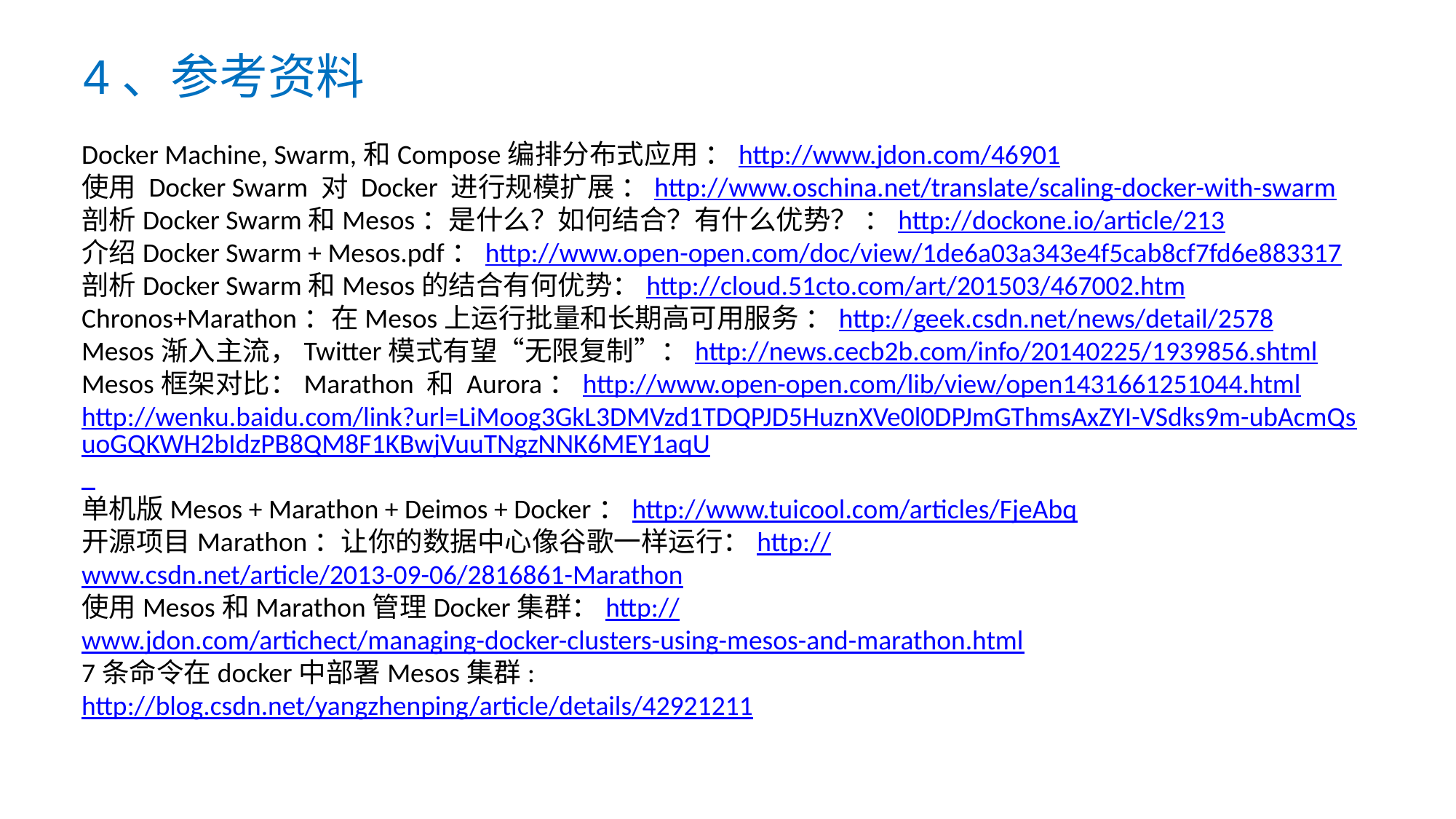

# 4、参考资料
Docker Machine, Swarm,和Compose编排分布式应用 ：http://www.jdon.com/46901
使用 Docker Swarm 对 Docker 进行规模扩展 ：http://www.oschina.net/translate/scaling-docker-with-swarm
剖析Docker Swarm和Mesos：是什么？如何结合？有什么优势？ ：http://dockone.io/article/213
介绍Docker Swarm + Mesos.pdf：http://www.open-open.com/doc/view/1de6a03a343e4f5cab8cf7fd6e883317
剖析Docker Swarm和Mesos的结合有何优势：http://cloud.51cto.com/art/201503/467002.htm
Chronos+Marathon：在Mesos上运行批量和长期高可用服务 ：http://geek.csdn.net/news/detail/2578
Mesos渐入主流，Twitter模式有望“无限复制”：http://news.cecb2b.com/info/20140225/1939856.shtml
Mesos框架对比：Marathon 和 Aurora：http://www.open-open.com/lib/view/open1431661251044.html
http://wenku.baidu.com/link?url=LiMoog3GkL3DMVzd1TDQPJD5HuznXVe0l0DPJmGThmsAxZYI-VSdks9m-ubAcmQsuoGQKWH2bIdzPB8QM8F1KBwjVuuTNgzNNK6MEY1aqU_
单机版Mesos + Marathon + Deimos + Docker：http://www.tuicool.com/articles/FjeAbq
开源项目Marathon：让你的数据中心像谷歌一样运行：http://www.csdn.net/article/2013-09-06/2816861-Marathon
使用Mesos和Marathon管理Docker集群：http://www.jdon.com/artichect/managing-docker-clusters-using-mesos-and-marathon.html
7条命令在docker中部署Mesos集群:
http://blog.csdn.net/yangzhenping/article/details/42921211